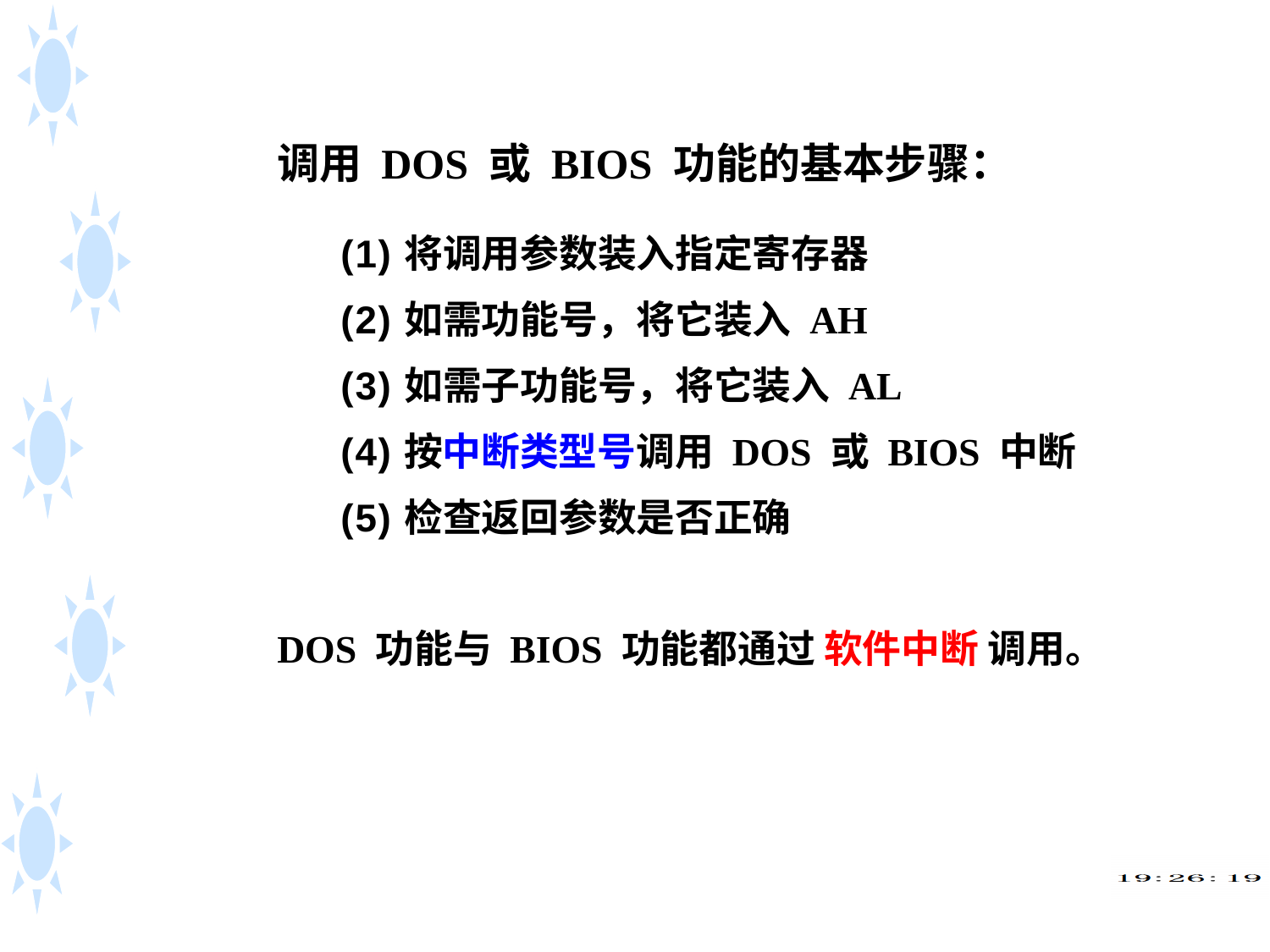

调用 DOS 或 BIOS 功能的基本步骤：
将调用参数装入指定寄存器
如需功能号，将它装入 AH
如需子功能号，将它装入 AL
按中断类型号调用 DOS 或 BIOS 中断
检查返回参数是否正确

DOS 功能与 BIOS 功能都通过 软件中断 调用。